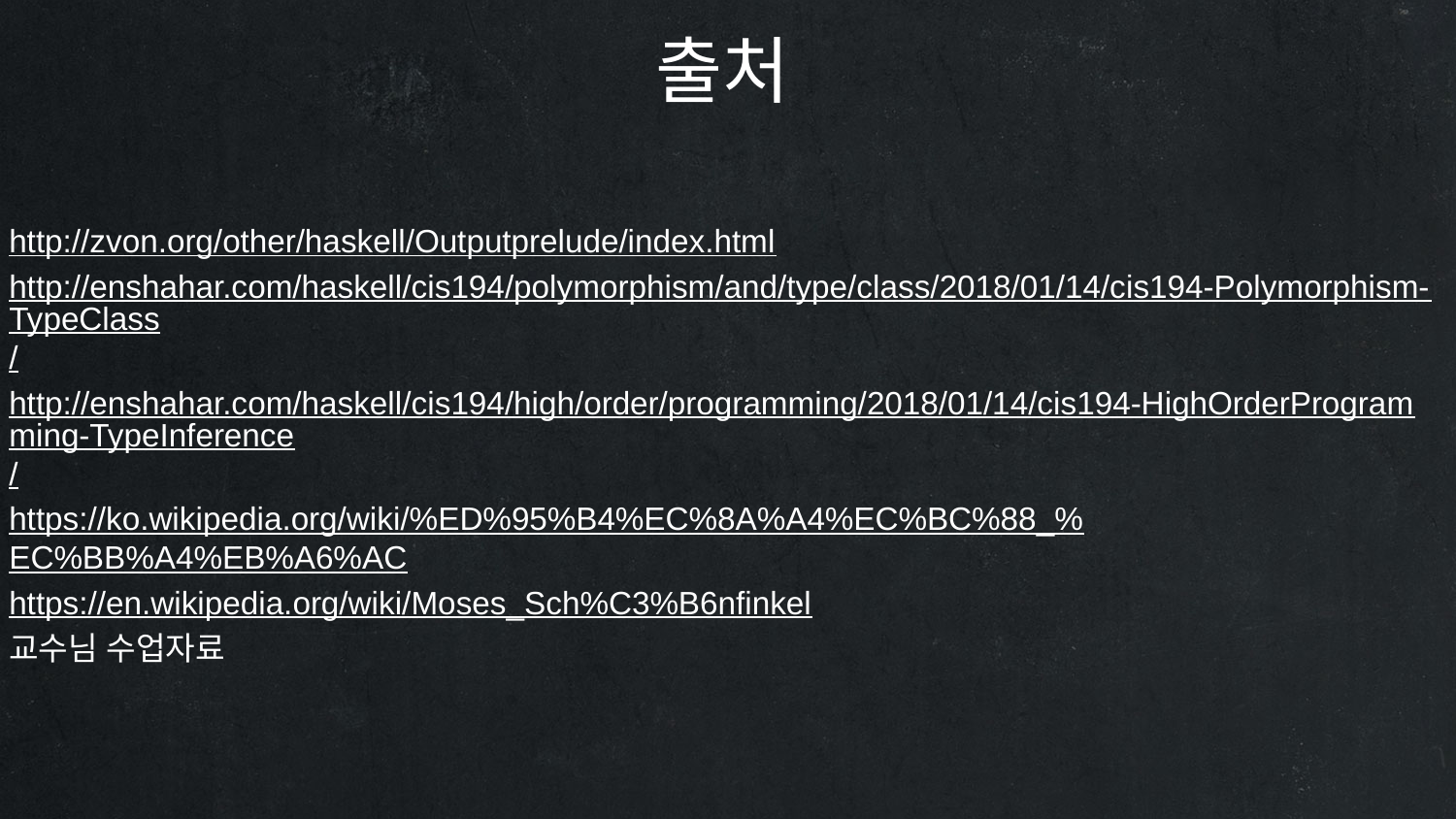

출처

http://zvon.org/other/haskell/Outputprelude/index.html
http://enshahar.com/haskell/cis194/polymorphism/and/type/class/2018/01/14/cis194-Polymorphism-TypeClass/
http://enshahar.com/haskell/cis194/high/order/programming/2018/01/14/cis194-HighOrderProgramming-TypeInference/
https://ko.wikipedia.org/wiki/%ED%95%B4%EC%8A%A4%EC%BC%88_%EC%BB%A4%EB%A6%AC
https://en.wikipedia.org/wiki/Moses_Sch%C3%B6nfinkel
교수님 수업자료